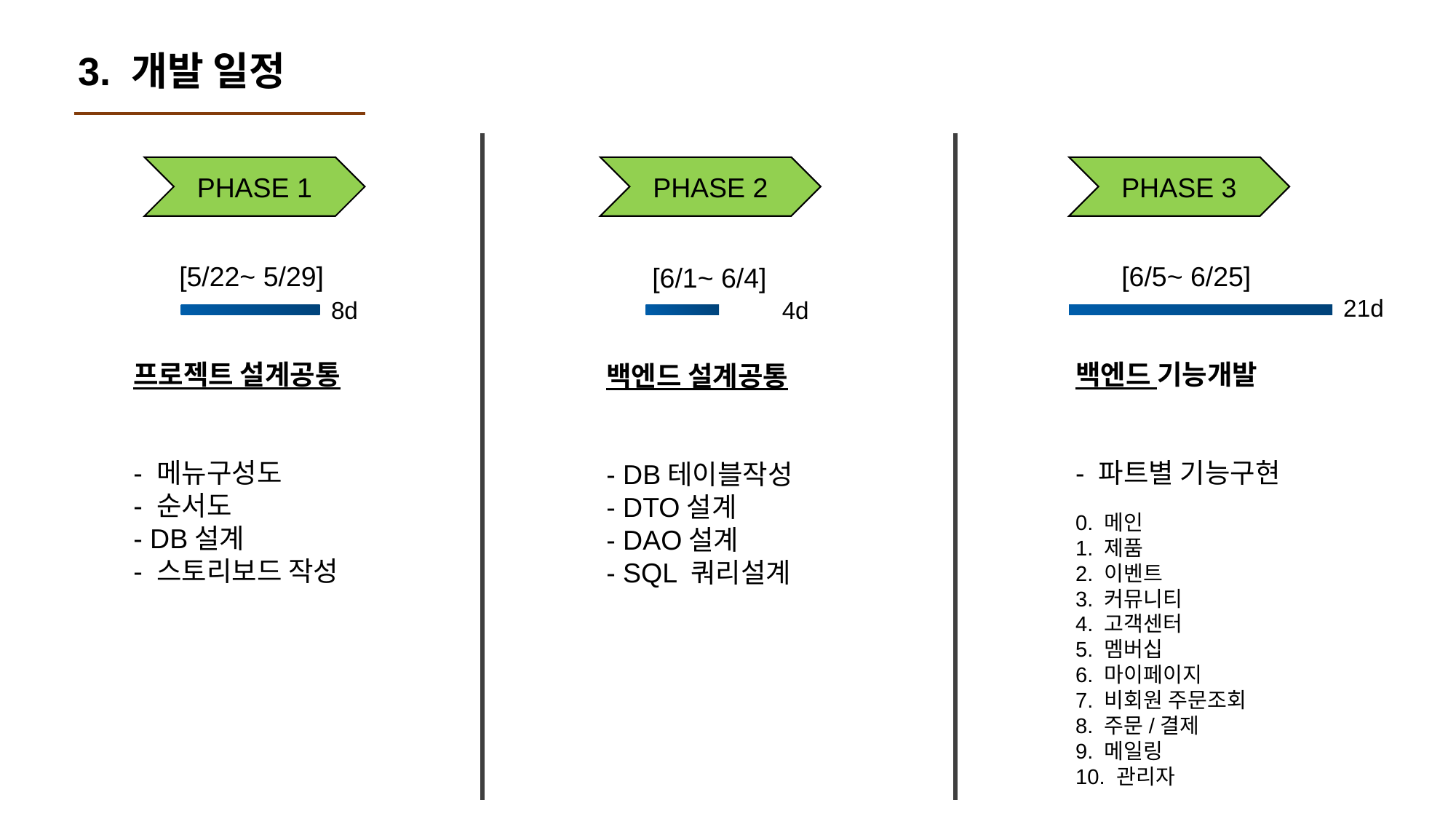

3. 개발 일정
PHASE 2
PHASE 3
PHASE 1

	      [5/22~ 5/29]

	프로젝트 설계공통

	- 메뉴구성도
	- 순서도
	- DB설계
	- 스토리보드 작성

	      [6/5~ 6/25]

	백엔드 기능개발

	- 파트별 기능구현

	0. 메인
	1. 제품
	2. 이벤트
	3. 커뮤니티
	4. 고객센터
	5. 멤버십
	6. 마이페이지
	7. 비회원 주문조회
	8. 주문/결제
	9. 메일링
	10. 관리자
	      [6/1~ 6/4]

	백엔드 설계공통

	- DB테이블작성
	- DTO설계
	- DAO설계
	- SQL 쿼리설계
21d
4d
8d